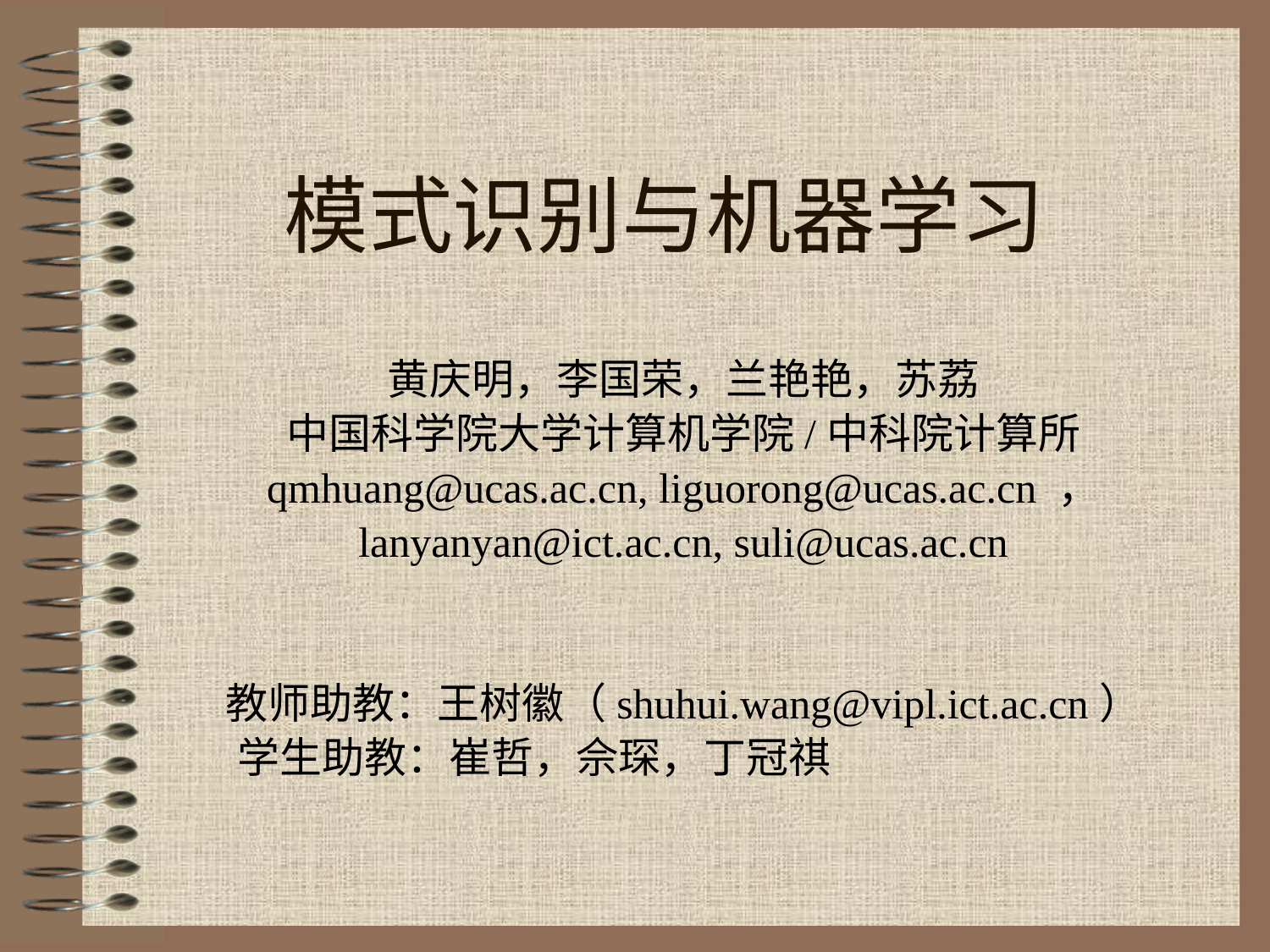

# 模式识别与机器学习
黄庆明，李国荣，兰艳艳，苏荔
中国科学院大学计算机学院/中科院计算所
qmhuang@ucas.ac.cn, liguorong@ucas.ac.cn ，
lanyanyan@ict.ac.cn, suli@ucas.ac.cn

教师助教：王树徽（shuhui.wang@vipl.ict.ac.cn）
         学生助教：崔哲，佘琛，丁冠祺